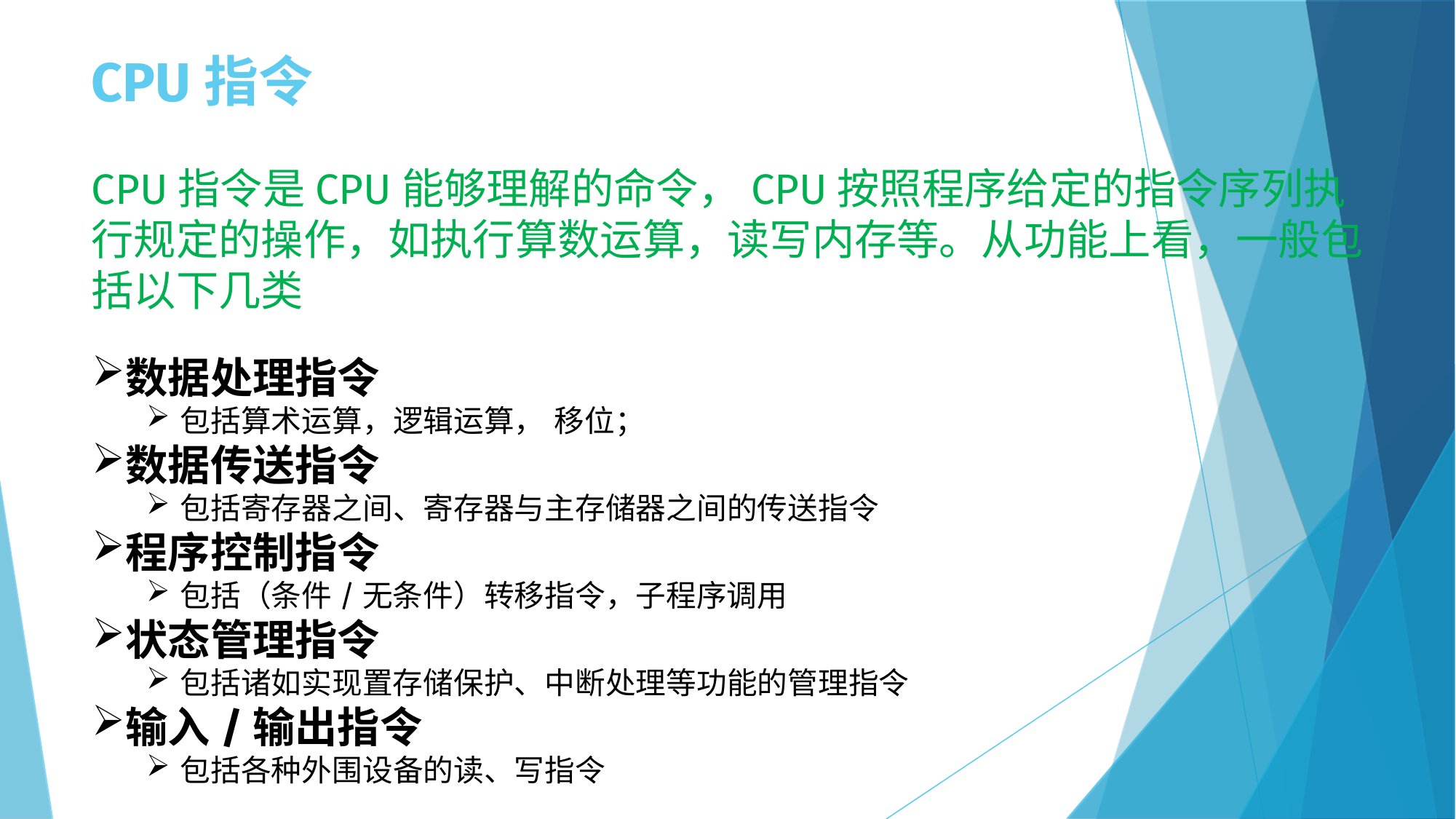

CPU指令
CPU指令是CPU能够理解的命令，CPU按照程序给定的指令序列执行规定的操作，如执行算数运算，读写内存等。从功能上看，一般包括以下几类

数据处理指令
包括算术运算，逻辑运算， 移位；
数据传送指令
包括寄存器之间、寄存器与主存储器之间的传送指令
程序控制指令
包括（条件/无条件）转移指令，子程序调用
状态管理指令
包括诸如实现置存储保护、中断处理等功能的管理指令
输入/输出指令
包括各种外围设备的读、写指令